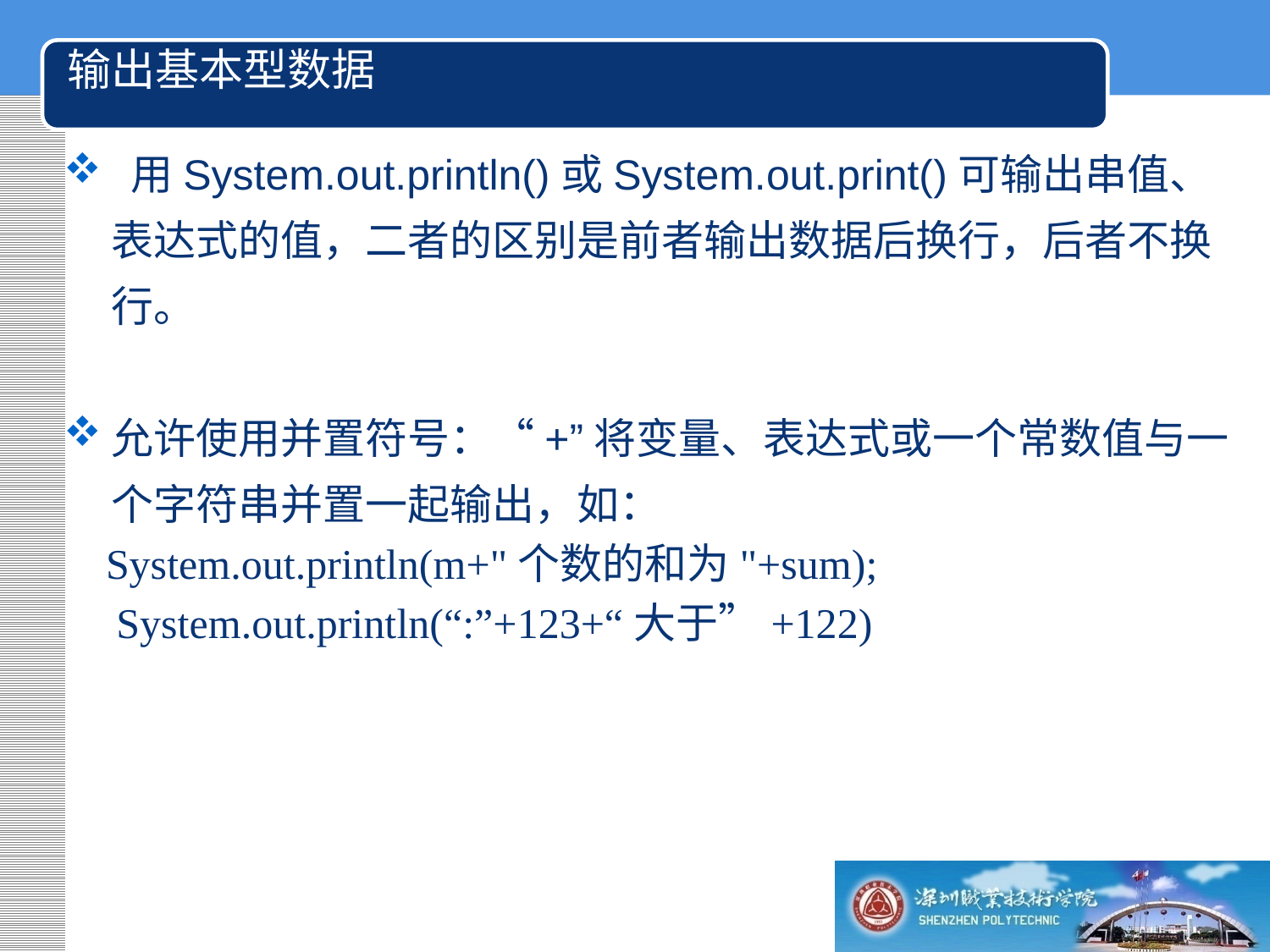

输出基本型数据
 用System.out.println()或System.out.print()可输出串值、表达式的值，二者的区别是前者输出数据后换行，后者不换行。

允许使用并置符号：“+”将变量、表达式或一个常数值与一个字符串并置一起输出，如：
    System.out.println(m+"个数的和为"+sum);
     System.out.println(“:”+123+“大于”+122)